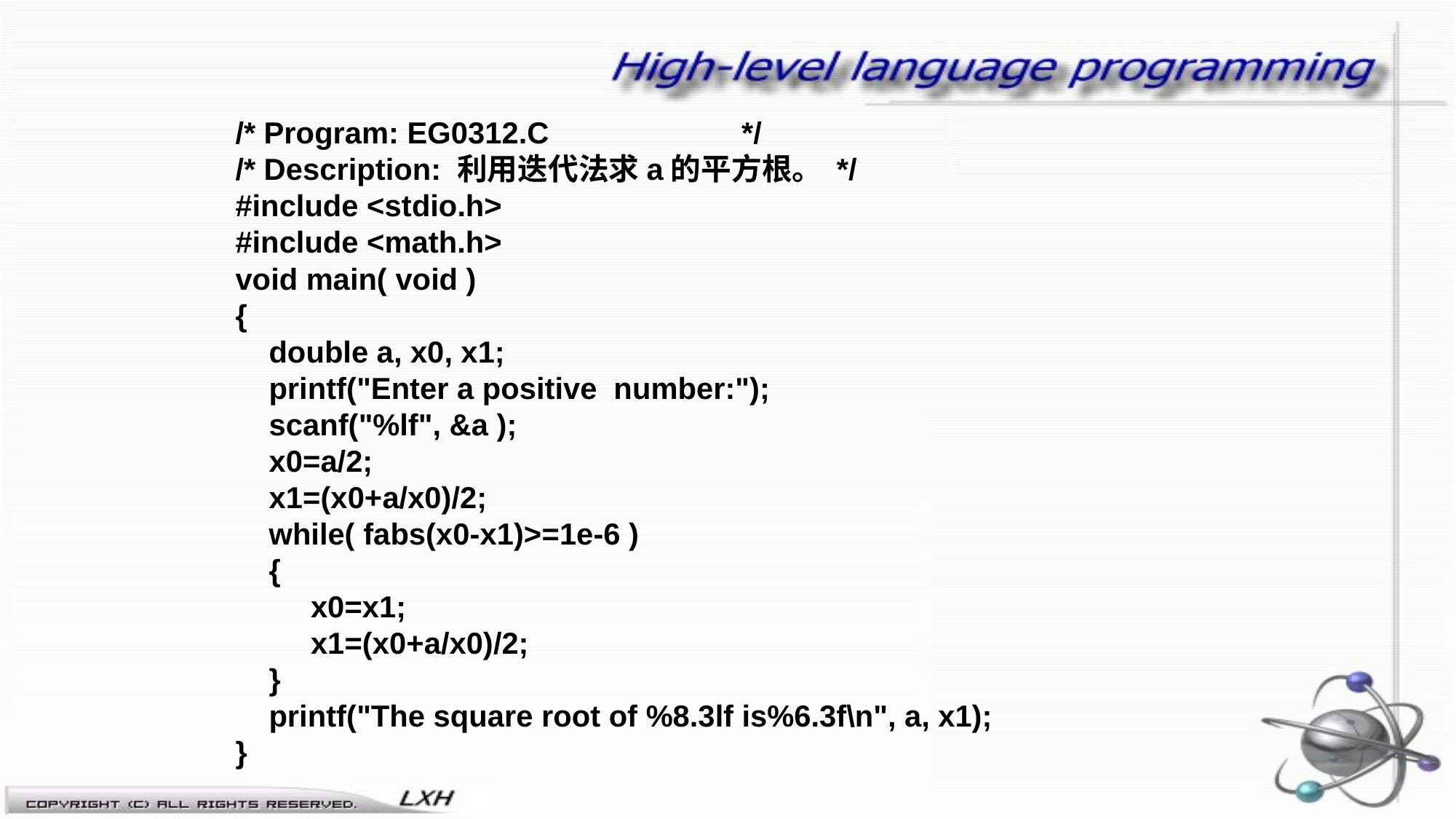

/* Program: EG0312.C                       */
/* Description: 利用迭代法求a的平方根。 */
#include <stdio.h>
#include <math.h>
void main( void )
{
    double a, x0, x1;
    printf("Enter a positive  number:");
    scanf("%lf", &a );
    x0=a/2;
    x1=(x0+a/x0)/2;
    while( fabs(x0-x1)>=1e-6 )
    {
         x0=x1;
         x1=(x0+a/x0)/2;
    }
    printf("The square root of %8.3lf is%6.3f\n", a, x1);
}